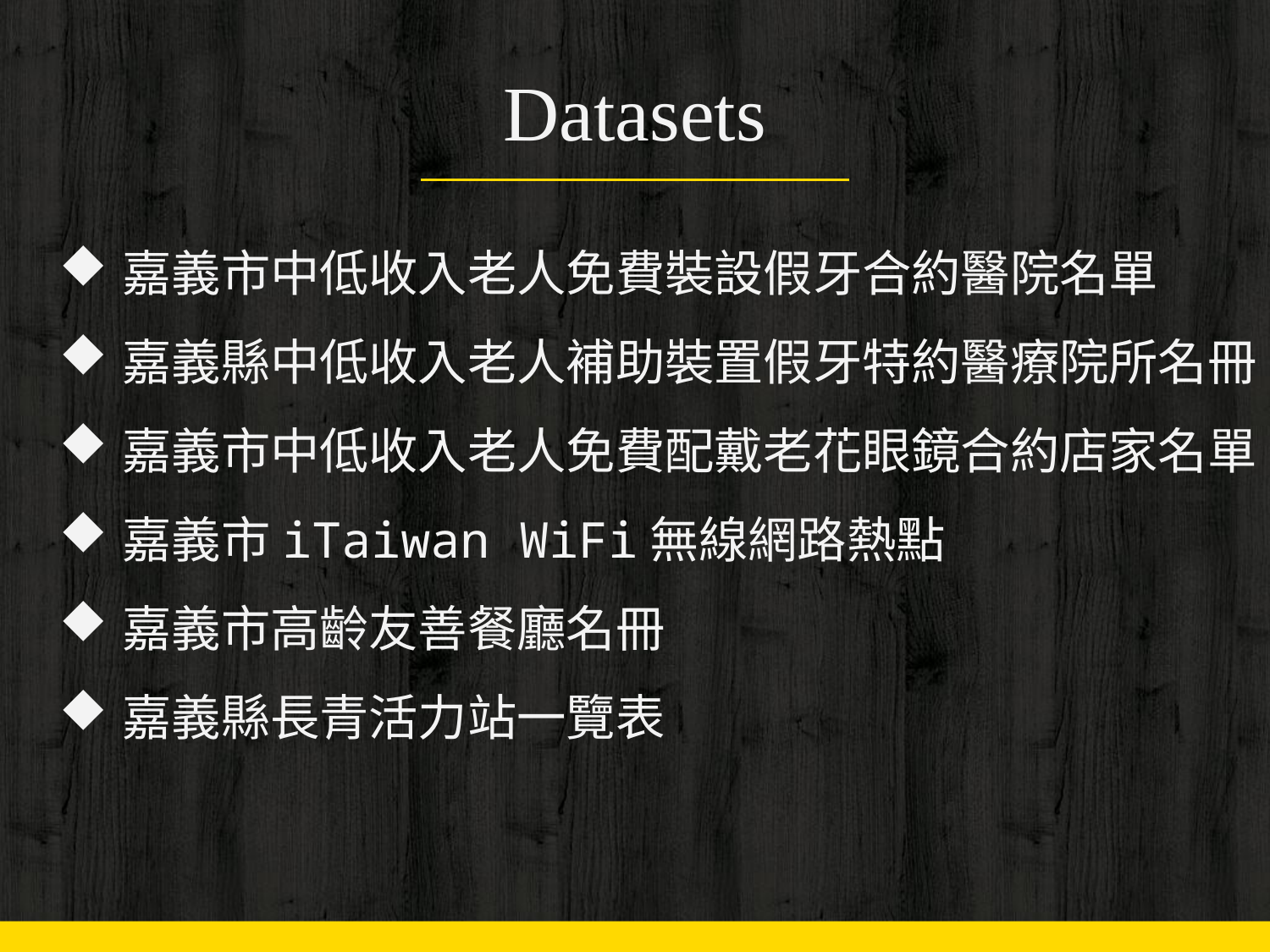

# Datasets
嘉義市中低收入老人免費裝設假牙合約醫院名單
嘉義縣中低收入老人補助裝置假牙特約醫療院所名冊
嘉義市中低收入老人免費配戴老花眼鏡合約店家名單
嘉義市iTaiwan WiFi無線網路熱點
嘉義市高齡友善餐廳名冊
嘉義縣長青活力站一覽表